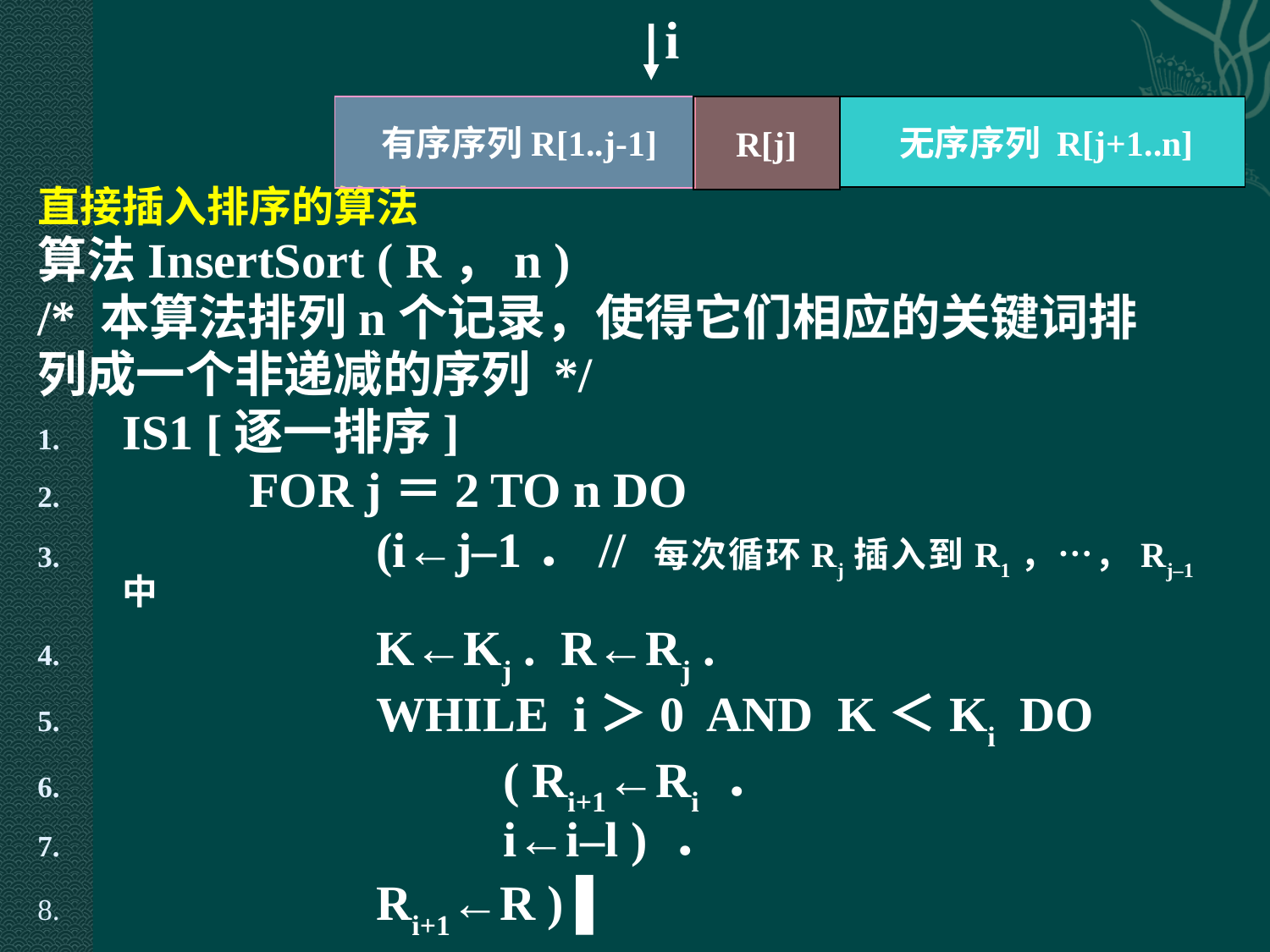

i

有序序列R[1..j-1]
R[j]
无序序列 R[j+1..n]

直接插入排序的算法
算法InsertSort ( R，n )
/* 本算法排列n个记录，使得它们相应的关键词排
列成一个非递减的序列 */
IS1 [逐一排序]
	FOR j＝2 TO n DO
		(i←j–1．// 每次循环Rj插入到R1，…，Rj–1中
		K←Kj .  R←Rj .
		WHILE  i＞0  AND  K＜Ki  DO
			( Ri+1←Ri ．
			i←i–l ) ．
		Ri+1←R ) ▌